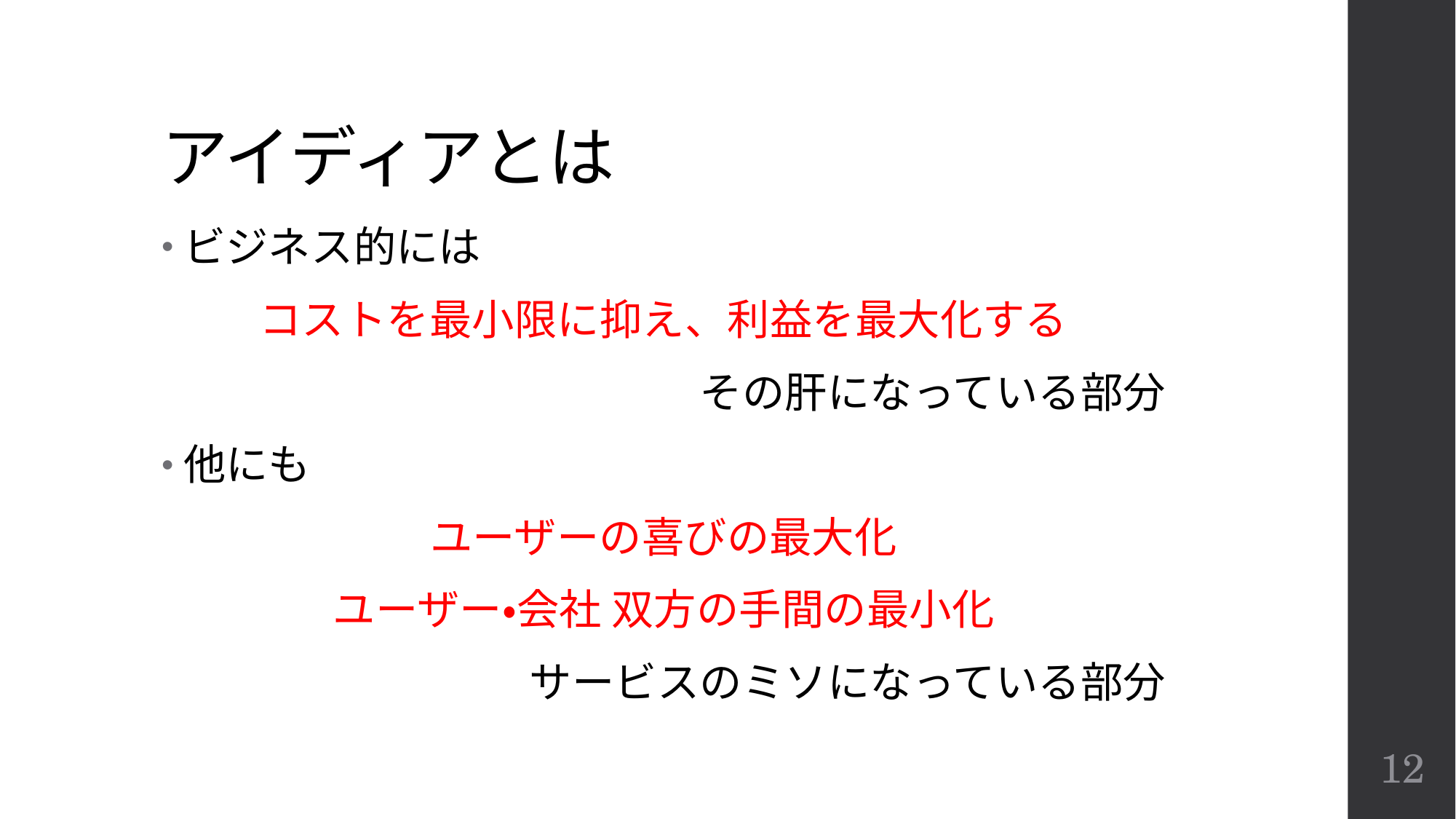

# アイディアとは
ビジネス的には
コストを最小限に抑え、利益を最大化する
その肝になっている部分
他にも
ユーザーの喜びの最大化
ユーザー・会社 双方の手間の最小化
サービスのミソになっている部分

12